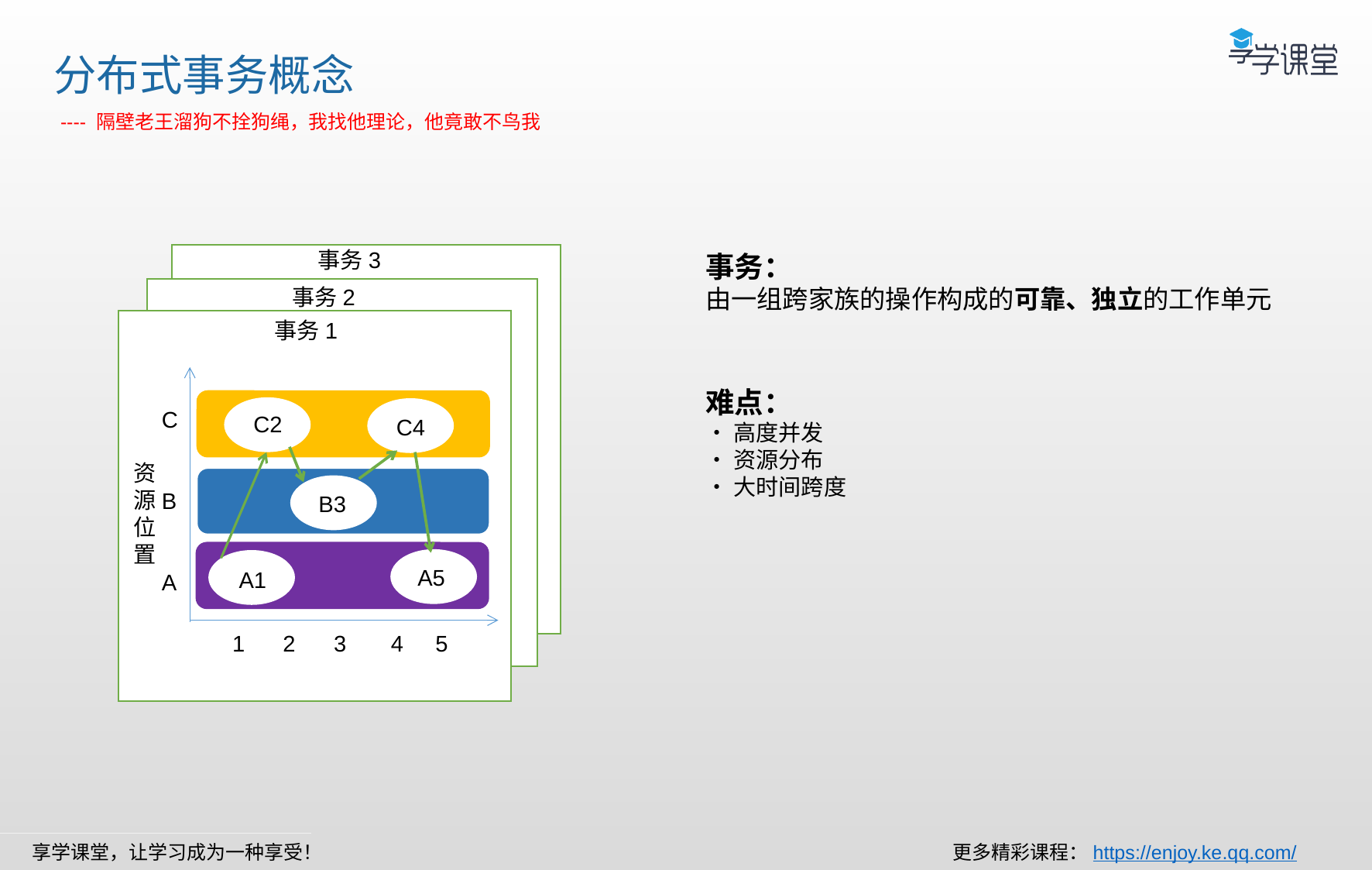

分布式事务概念
 ---- 隔壁老王溜狗不拴狗绳，我找他理论，他竟敢不鸟我

事务3
事务：
由一组跨家族的操作构成的可靠、独立的工作单元

难点：
•高度并发
•资源分布
•大时间跨度

事务2

事务1

C2
C

B

A
C2
C4

资源位置

B3

A5
A1
1      2      3       4     5